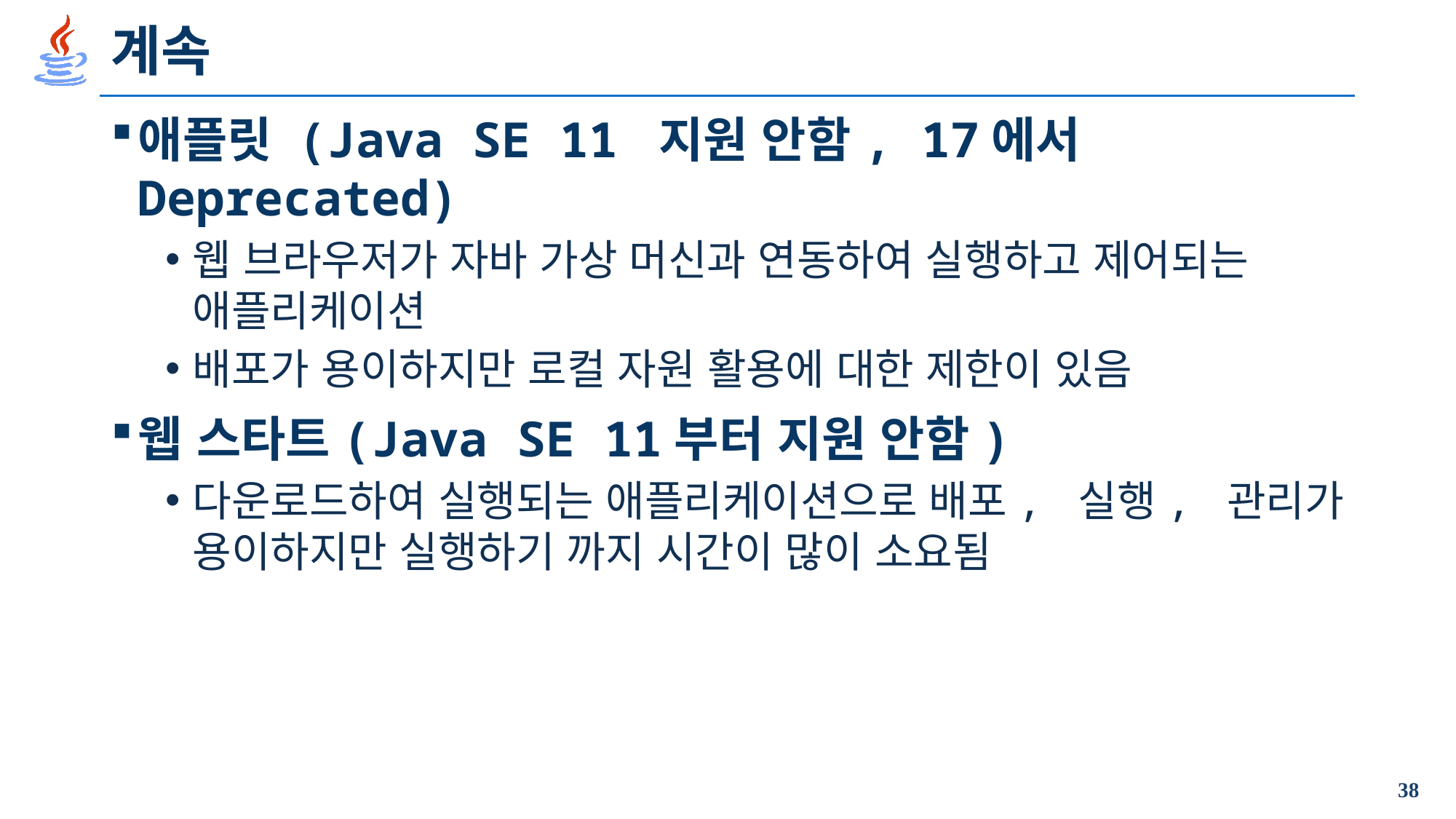

# 계속
애플릿 (Java SE 11 지원 안함, 17에서 Deprecated)
웹 브라우저가 자바 가상 머신과 연동하여 실행하고 제어되는 애플리케이션
배포가 용이하지만 로컬 자원 활용에 대한 제한이 있음
웹 스타트(Java SE 11부터 지원 안함)
다운로드하여 실행되는 애플리케이션으로 배포, 실행, 관리가 용이하지만 실행하기 까지 시간이 많이 소요됨

38